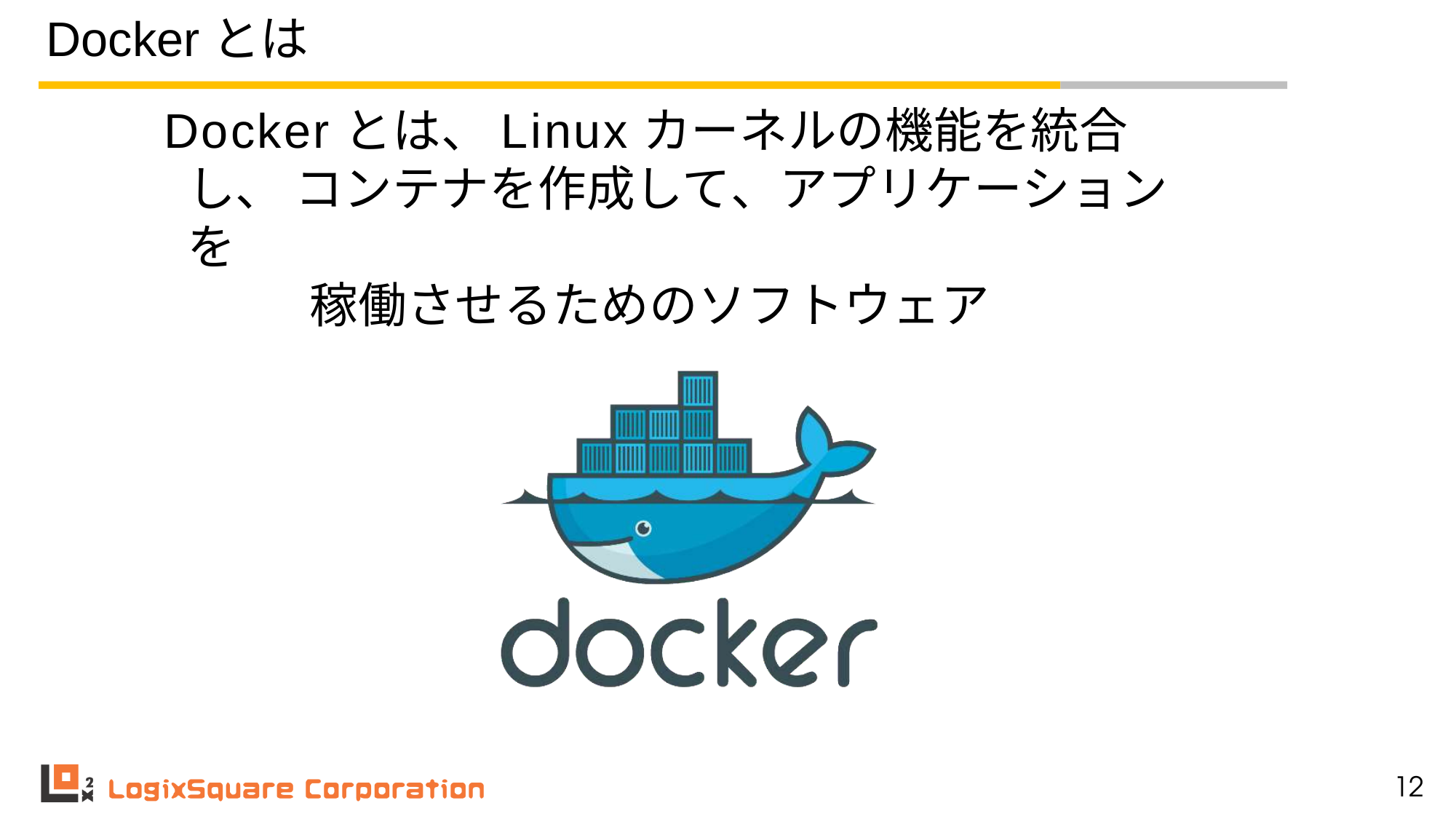

# Dockerとは
Dockerとは、Linuxカーネルの機能を統合し、 コンテナを作成して、アプリケーションを
稼働させるためのソフトウェア

12